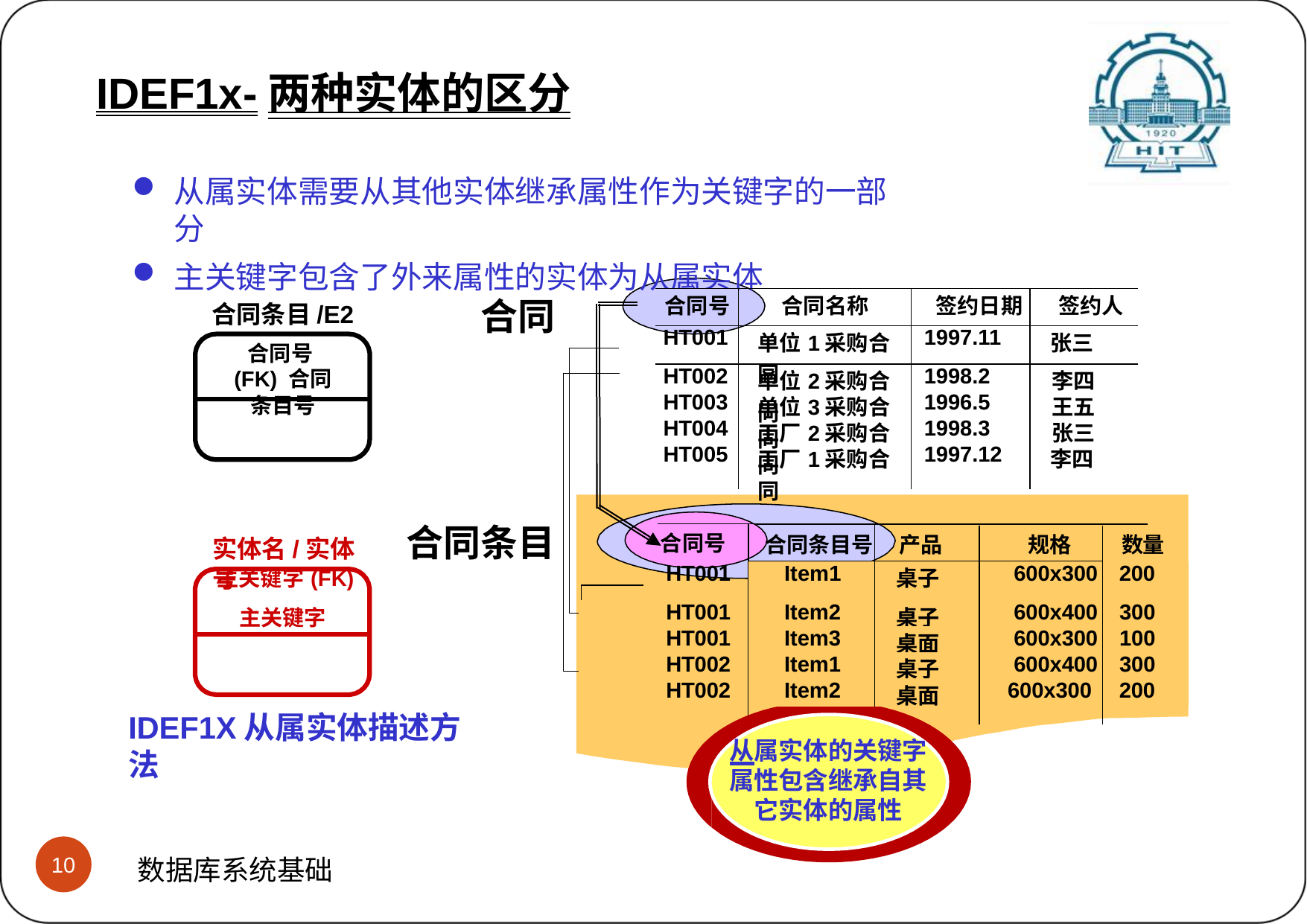

# IDEF1x-两种实体的区分 (3)从属实体
IDEF1x-两种实体的区分
从属实体需要从其他实体继承属性作为关键字的一部分
主关键字包含了外来属性的实体为从属实体

| 合同号 | 合同名称 | 签约日期 | 签约人 |
| --- | --- | --- | --- |
| HT001 | 单位1采购合同 | 1997.11 | 张三 |
| HT002 | 单位2采购合同 | 1998.2 | 李四 |
| HT003 | 单位3采购合同 | 1996.5 | 王五 |
| HT004 | 工厂2采购合同 | 1998.3 | 张三 |
| HT005 | 工厂1采购合同 | 1997.12 | 李四 |
合同
合同条目/E2
合同号(FK) 合同条目号

合同条目

合同号
合同条目号	产品
规格
数量
实体名/实体号
| 主关键字(FK) | HT001 | Item1 | 桌子 | 600x300 | 200 |
| --- | --- | --- | --- | --- | --- |
| 主关键字 | HT001 | Item2 | 桌子 | 600x400 | 300 |
|  | HT001 | Item3 | 桌面 | 600x300 | 100 |
|  | HT002 | Item1 | 桌子 | 600x400 | 300 |
|  | HT002 | Item2 | 桌面 | 600x300 | 200 |

IDEF1X从属实体描述方法

从属实体的关键字
属性包含继承自其 它实体的属性